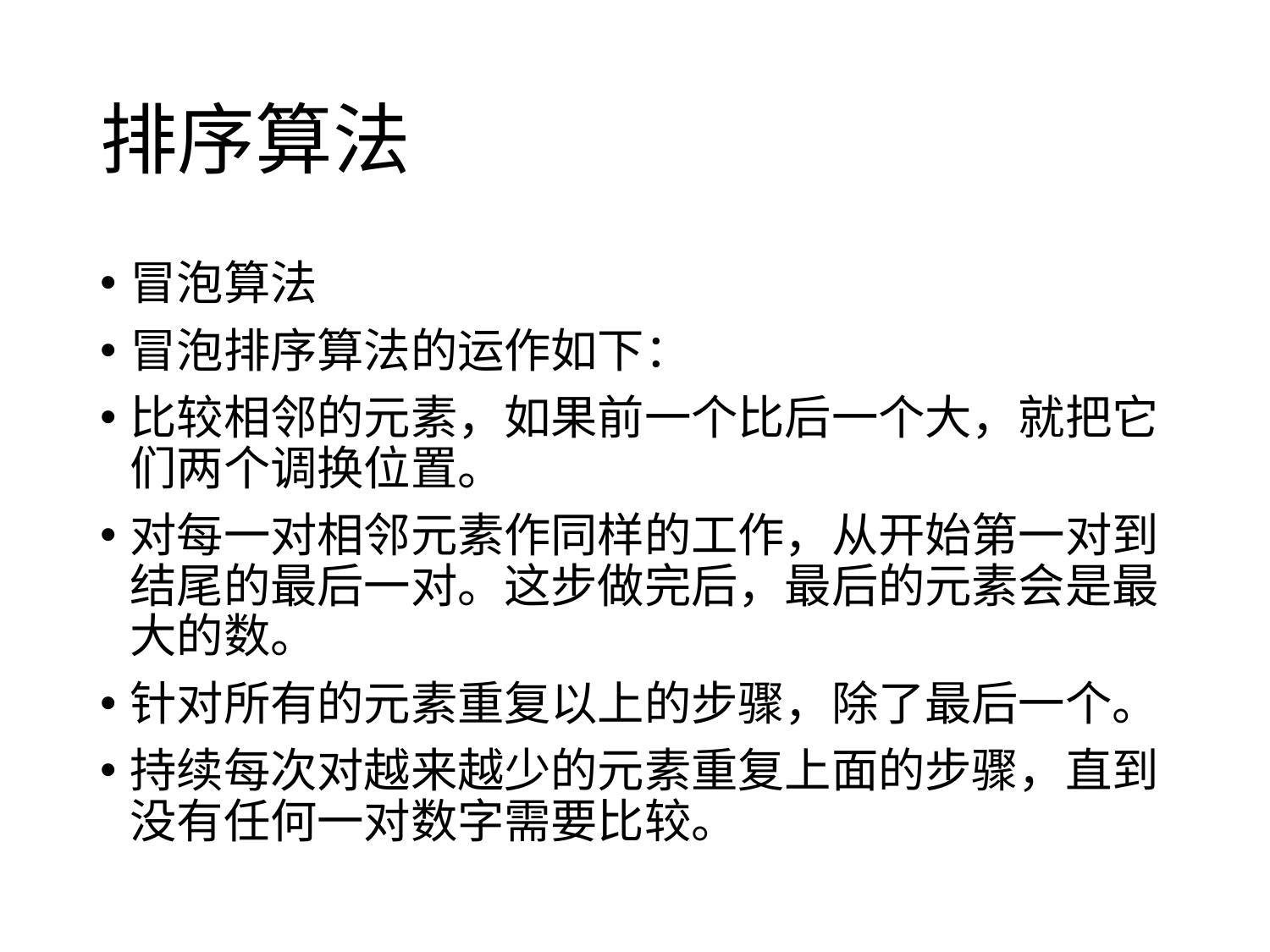

# 排序算法
冒泡算法
冒泡排序算法的运作如下：
比较相邻的元素，如果前一个比后一个大，就把它们两个调换位置。
对每一对相邻元素作同样的工作，从开始第一对到结尾的最后一对。这步做完后，最后的元素会是最大的数。
针对所有的元素重复以上的步骤，除了最后一个。
持续每次对越来越少的元素重复上面的步骤，直到没有任何一对数字需要比较。